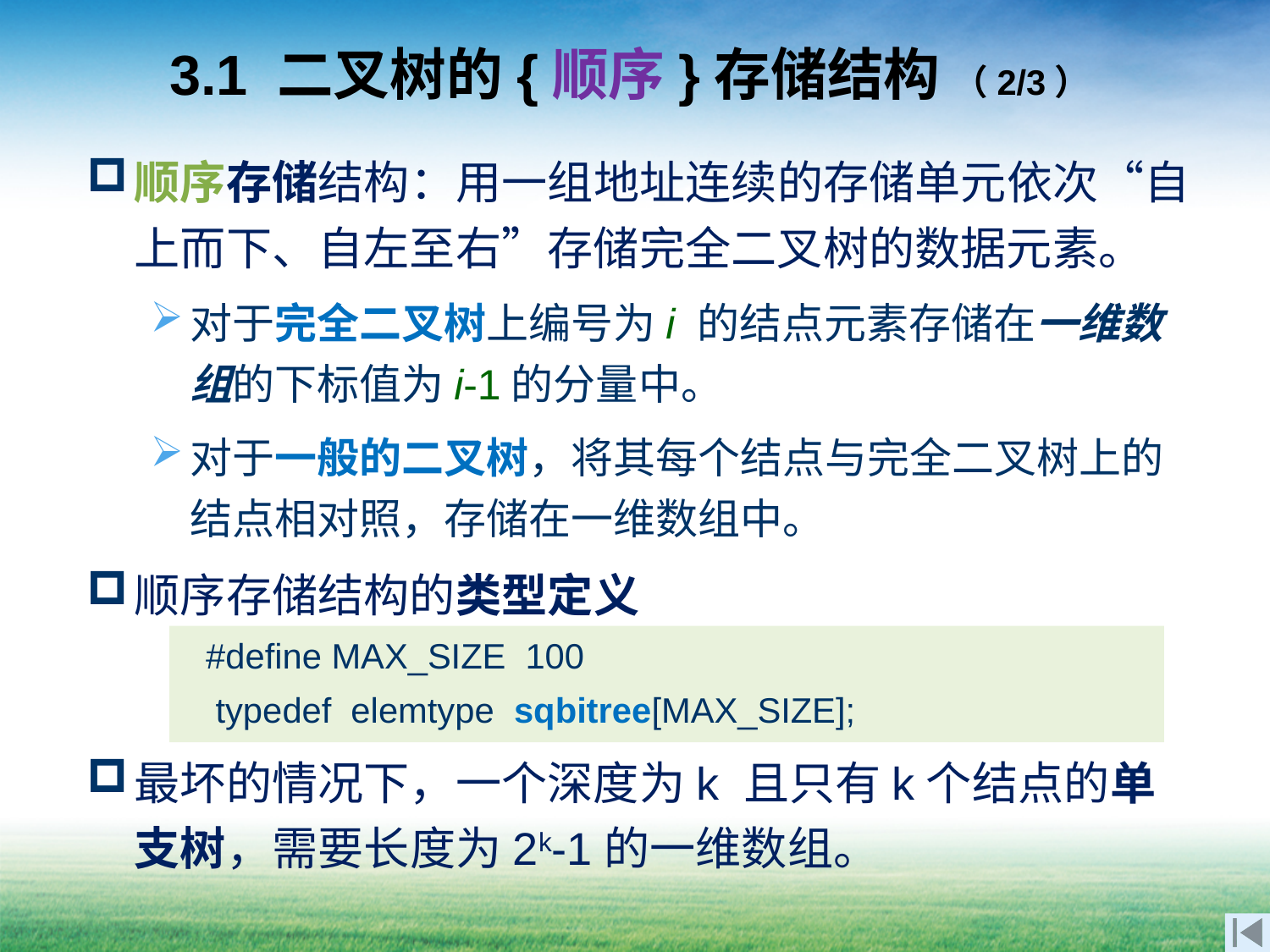

# 3.1 二叉树的{顺序}存储结构 （2/3）
顺序存储结构：用一组地址连续的存储单元依次“自上而下、自左至右”存储完全二叉树的数据元素。
对于完全二叉树上编号为i 的结点元素存储在一维数组的下标值为i-1的分量中。
对于一般的二叉树，将其每个结点与完全二叉树上的结点相对照，存储在一维数组中。
顺序存储结构的类型定义
#define MAX_SIZE  100
 typedef  elemtype  sqbitree[MAX_SIZE];
最坏的情况下，一个深度为k 且只有k个结点的单支树，需要长度为2k-1的一维数组。